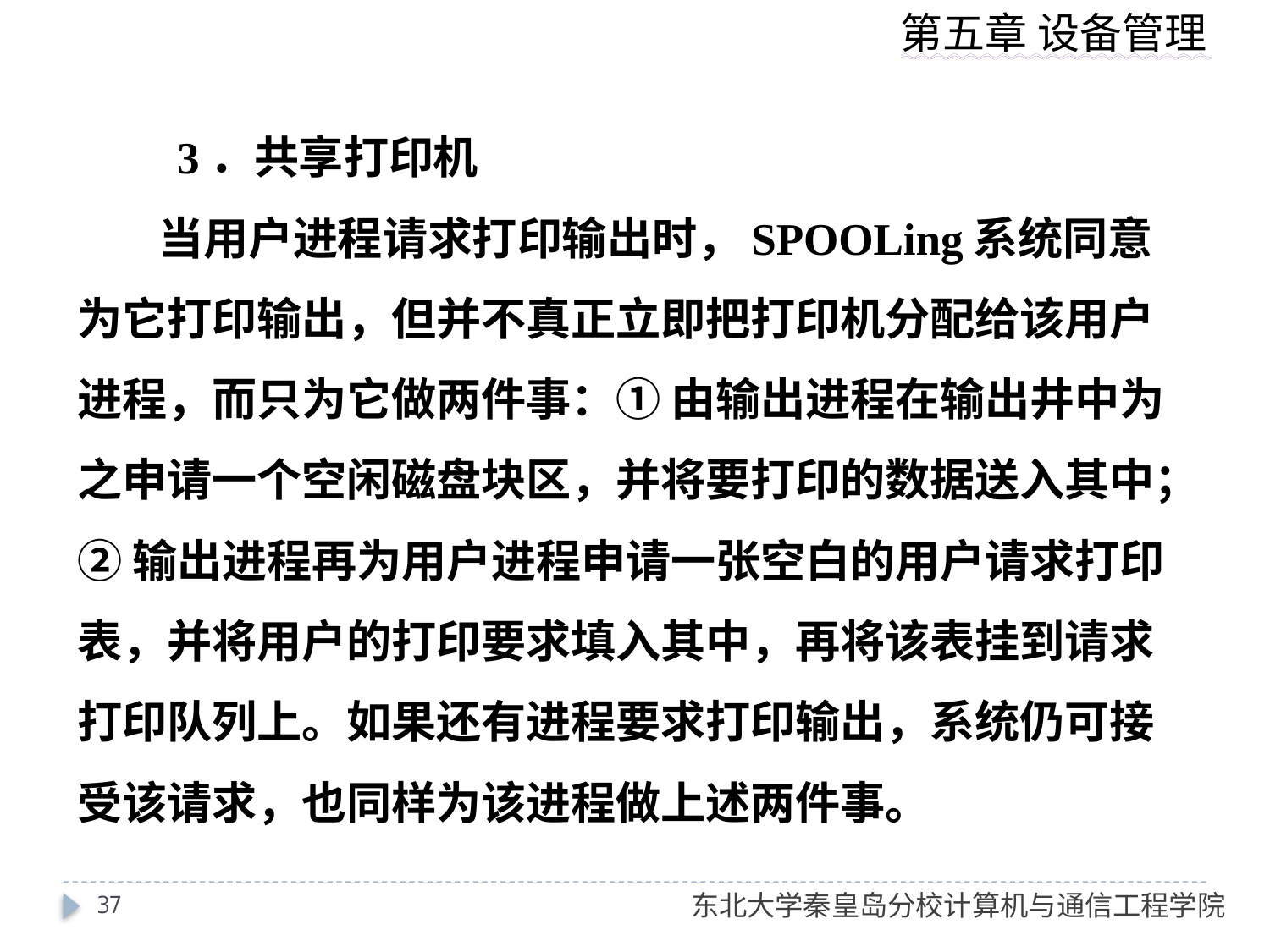

3．共享打印机
       当用户进程请求打印输出时，SPOOLing系统同意为它打印输出，但并不真正立即把打印机分配给该用户进程，而只为它做两件事：① 由输出进程在输出井中为之申请一个空闲磁盘块区，并将要打印的数据送入其中；② 输出进程再为用户进程申请一张空白的用户请求打印表，并将用户的打印要求填入其中，再将该表挂到请求打印队列上。如果还有进程要求打印输出，系统仍可接受该请求，也同样为该进程做上述两件事。
37